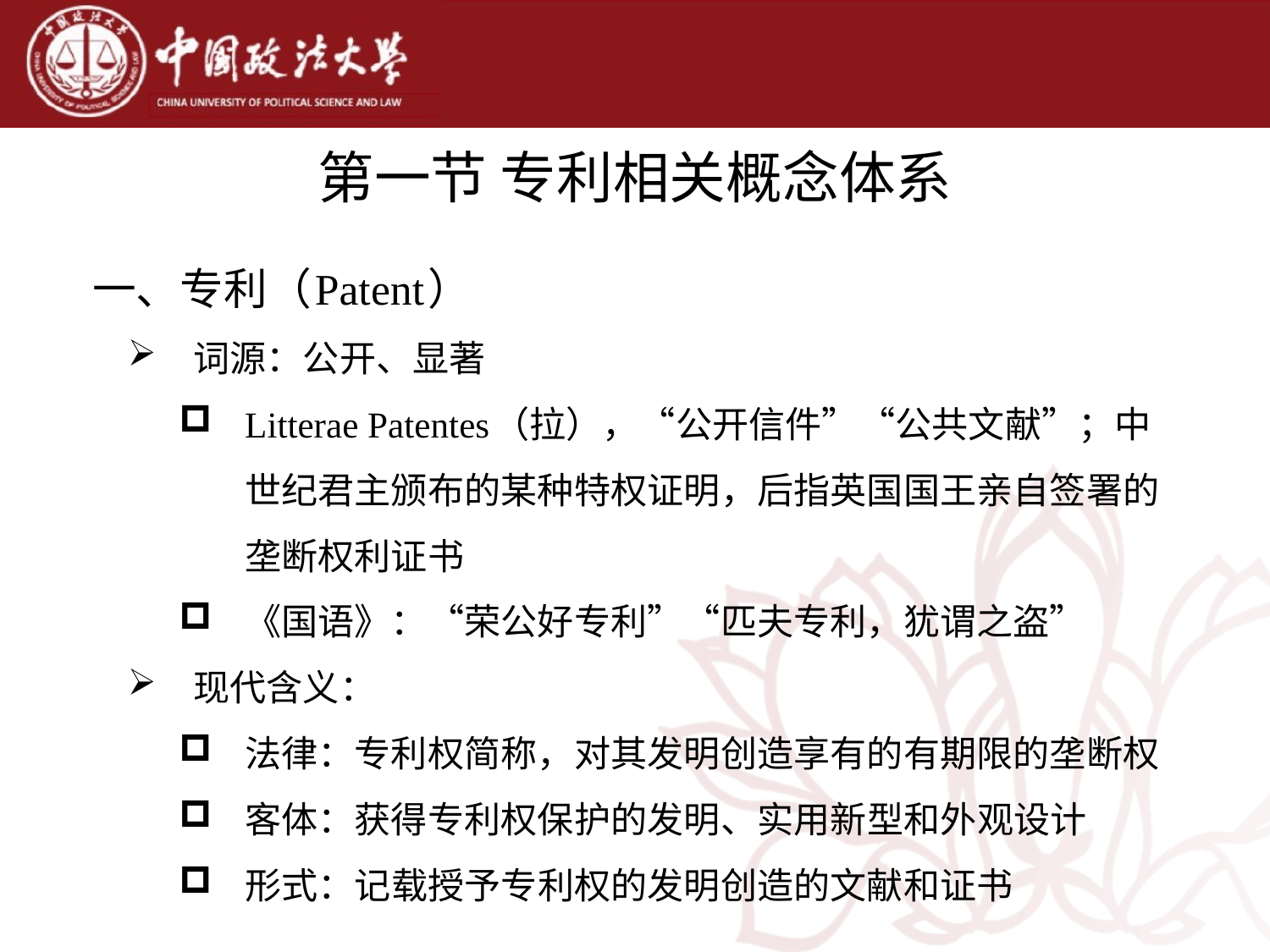

第一节 专利相关概念体系
一、专利（Patent）
词源：公开、显著
Litterae Patentes（拉），“公开信件”“公共文献”；中世纪君主颁布的某种特权证明，后指英国国王亲自签署的垄断权利证书
《国语》：“荣公好专利”“匹夫专利，犹谓之盗”
现代含义：
法律：专利权简称，对其发明创造享有的有期限的垄断权
客体：获得专利权保护的发明、实用新型和外观设计
形式：记载授予专利权的发明创造的文献和证书